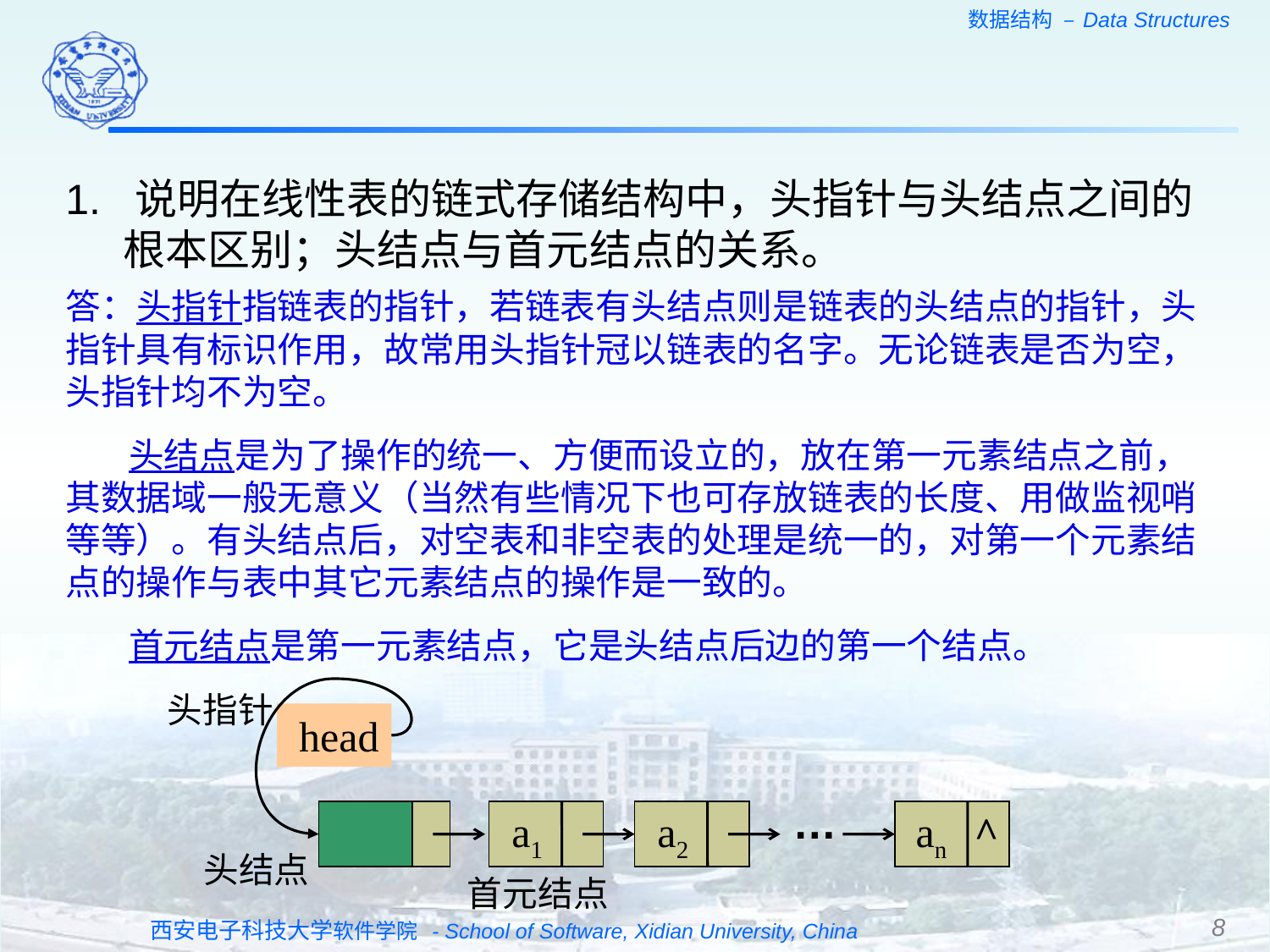

1.  说明在线性表的链式存储结构中，头指针与头结点之间的
     根本区别；头结点与首元结点的关系。
答：头指针指链表的指针，若链表有头结点则是链表的头结点的指针，头指针具有标识作用，故常用头指针冠以链表的名字。无论链表是否为空，头指针均不为空。
       头结点是为了操作的统一、方便而设立的，放在第一元素结点之前，其数据域一般无意义（当然有些情况下也可存放链表的长度、用做监视哨等等）。有头结点后，对空表和非空表的处理是统一的，对第一个元素结点的操作与表中其它元素结点的操作是一致的。
       首元结点是第一元素结点，它是头结点后边的第一个结点。
头指针
head
…

a1

a2

  an   ^

头结点
首元结点
8